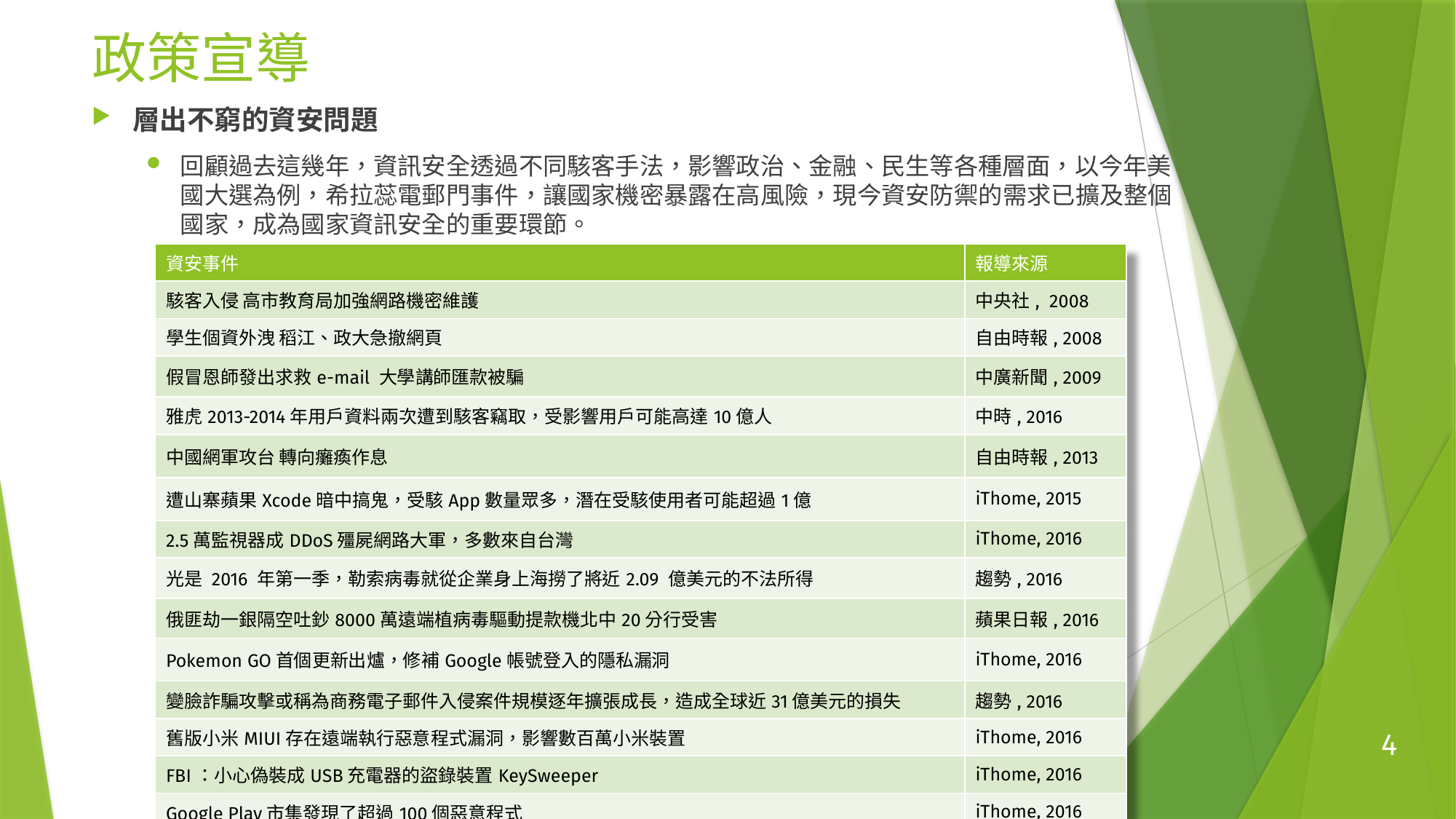

# 政策宣導
層出不窮的資安問題
回顧過去這幾年，資訊安全透過不同駭客手法，影響政治、金融、民生等各種層面，以今年美國大選為例，希拉蕊電郵門事件，讓國家機密暴露在高風險，現今資安防禦的需求已擴及整個國家，成為國家資訊安全的重要環節。

| 資安事件 | 報導來源 |
| --- | --- |
| 駭客入侵 高市教育局加強網路機密維護 | 中央社, 2008 |
| 學生個資外洩 稻江、政大急撤網頁 | 自由時報, 2008 |
| 假冒恩師發出求救e-mail 大學講師匯款被騙 | 中廣新聞, 2009 |
| 雅虎2013-2014年用戶資料兩次遭到駭客竊取，受影響用戶可能高達10億人 | 中時, 2016 |
| 中國網軍攻台 轉向癱瘓作息 | 自由時報, 2013 |
| 遭山寨蘋果Xcode暗中搞鬼，受駭App數量眾多，潛在受駭使用者可能超過1億 | iThome, 2015 |
| 2.5萬監視器成DDoS殭屍網路大軍，多數來自台灣 | iThome, 2016 |
| 光是 2016 年第一季，勒索病毒就從企業身上海撈了將近2.09 億美元的不法所得 | 趨勢, 2016 |
| 俄匪劫一銀隔空吐鈔8000萬遠端植病毒驅動提款機北中20分行受害 | 蘋果日報, 2016 |
| Pokemon GO首個更新出爐，修補Google帳號登入的隱私漏洞 | iThome, 2016 |
| 變臉詐騙攻擊或稱為商務電子郵件入侵案件規模逐年擴張成長，造成全球近31億美元的損失 | 趨勢, 2016 |
| 舊版小米MIUI存在遠端執行惡意程式漏洞，影響數百萬小米裝置 | iThome, 2016 |
| FBI：小心偽裝成USB充電器的盜錄裝置KeySweeper | iThome, 2016 |
| Google Play市集發現了超過100個惡意程式 | iThome, 2016 |
4